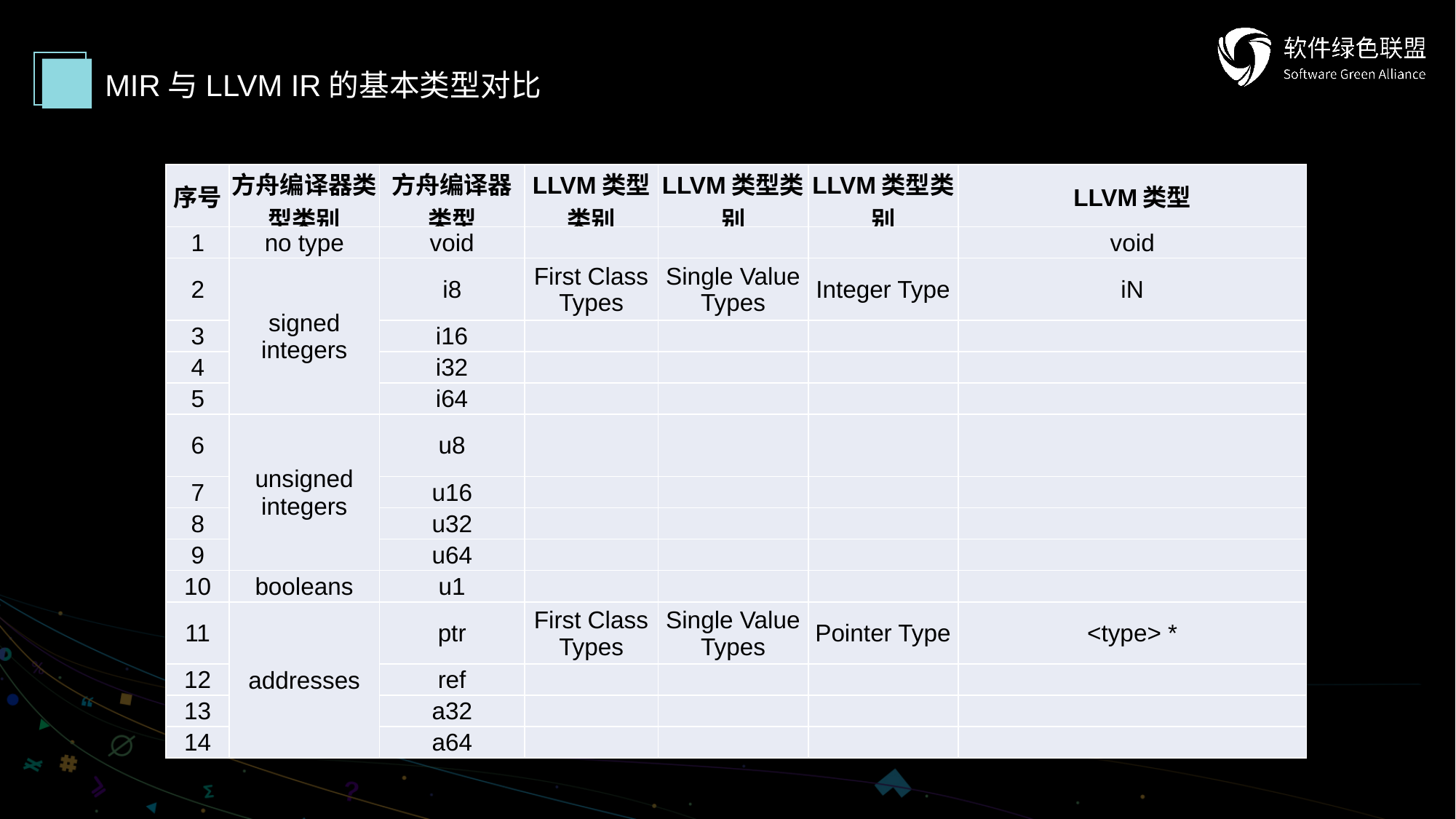

MIR与LLVM IR的基本类型对比
| 序号 | 方舟编译器类型类别 | 方舟编译器类型 | LLVM类型类别 | LLVM类型类别 | LLVM类型类别 | LLVM类型 |
| --- | --- | --- | --- | --- | --- | --- |
| 1 | no type | void |  |  |  | void |
| 2 | signed integers | i8 | First Class Types | Single Value Types | Integer Type | iN |
| 3 |  | i16 |  |  |  |  |
| 4 |  | i32 |  |  |  |  |
| 5 |  | i64 |  |  |  |  |
| 6 | unsigned integers | u8 |  |  |  |  |
| 7 |  | u16 |  |  |  |  |
| 8 |  | u32 |  |  |  |  |
| 9 |  | u64 |  |  |  |  |
| 10 | booleans | u1 |  |  |  |  |
| 11 | addresses | ptr | First Class Types | Single Value Types | Pointer Type | <type> \* |
| 12 |  | ref |  |  |  |  |
| 13 |  | a32 |  |  |  |  |
| 14 |  | a64 |  |  |  |  |